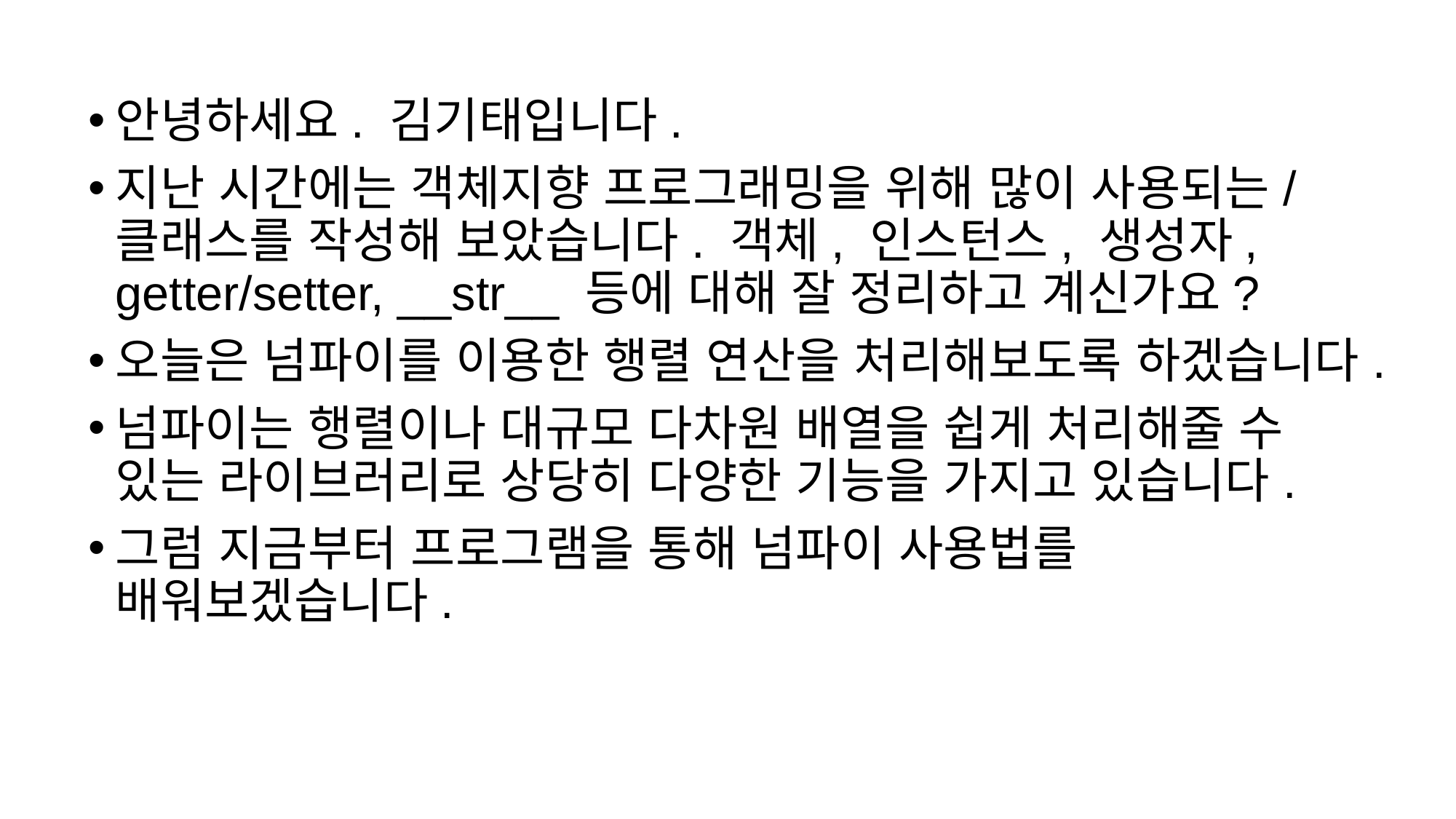

안녕하세요. 김기태입니다.
지난 시간에는 객체지향 프로그래밍을 위해 많이 사용되는/ 클래스를 작성해 보았습니다. 객체, 인스턴스, 생성자, getter/setter, __str__ 등에 대해 잘 정리하고 계신가요?
오늘은 넘파이를 이용한 행렬 연산을 처리해보도록 하겠습니다.
넘파이는 행렬이나 대규모 다차원 배열을 쉽게 처리해줄 수 있는 라이브러리로 상당히 다양한 기능을 가지고 있습니다.
그럼 지금부터 프로그램을 통해 넘파이 사용법를 배워보겠습니다.